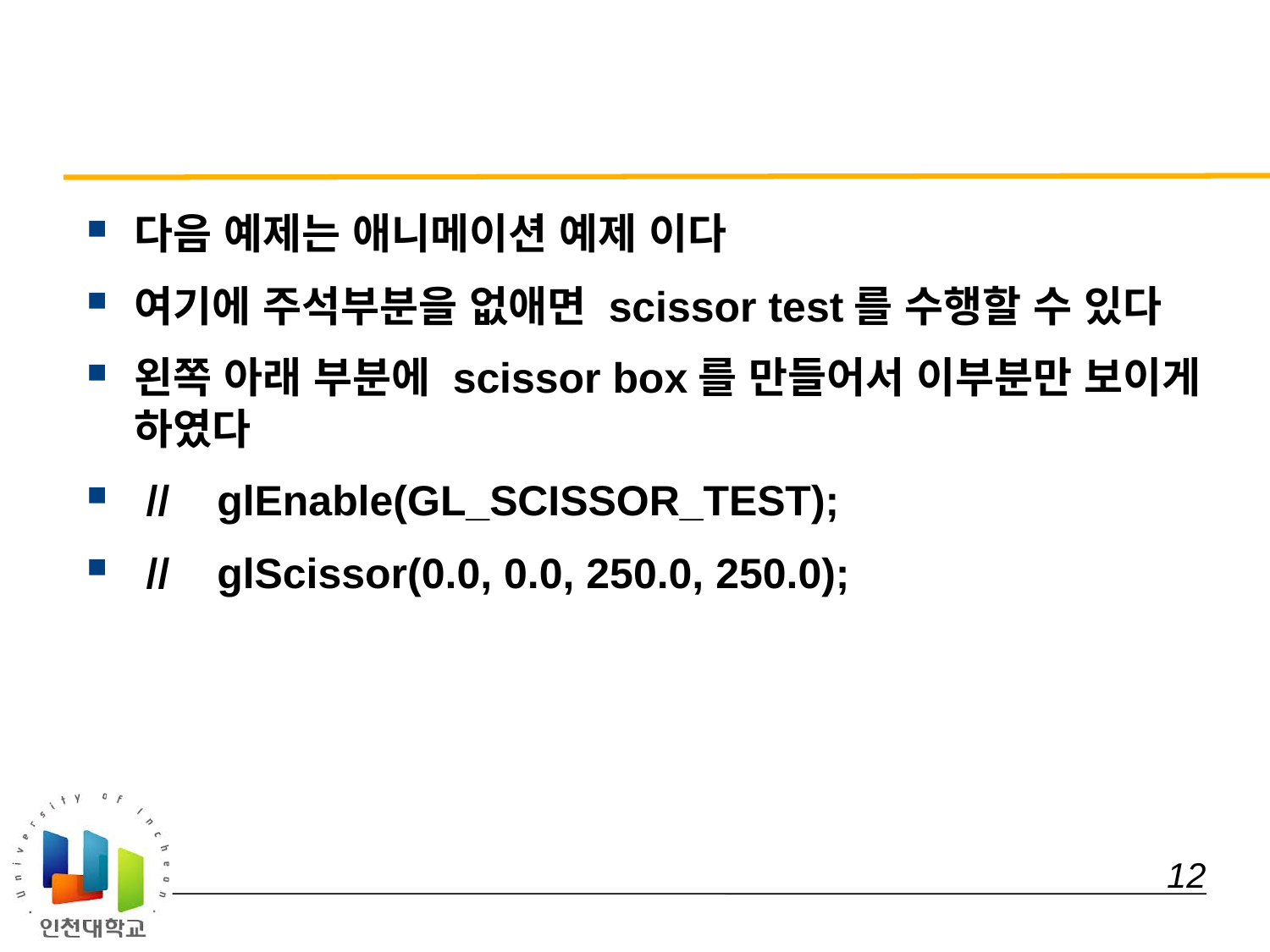

#
다음 예제는 애니메이션 예제 이다
여기에 주석부분을 없애면 scissor test를 수행할 수 있다
왼쪽 아래 부분에 scissor box를 만들어서 이부분만 보이게 하였다
 //    glEnable(GL_SCISSOR_TEST);
 //    glScissor(0.0, 0.0, 250.0, 250.0);
 12